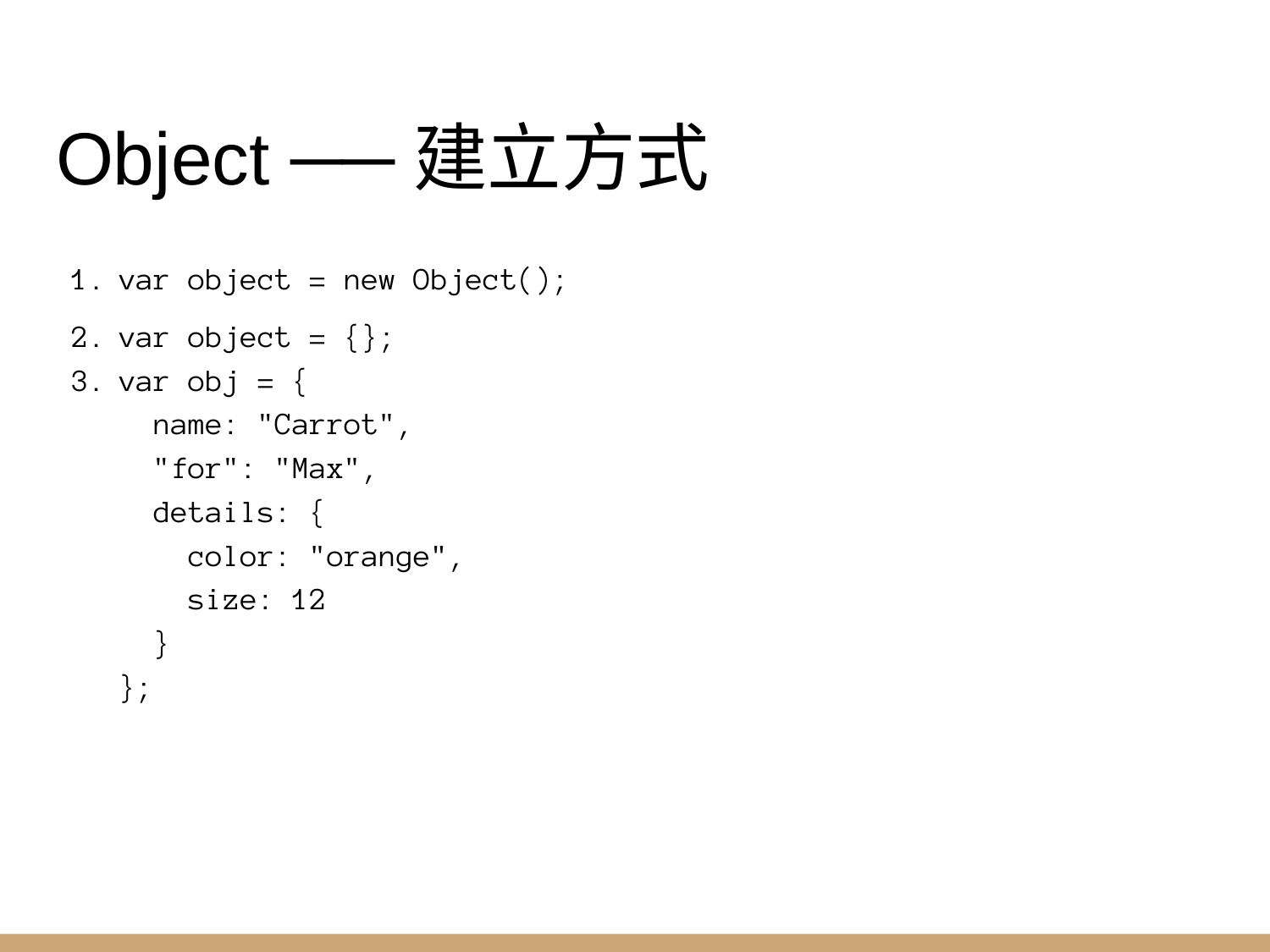

# Object ──建立方式
var object = new Object();
var object = {};
var obj = {
  name: "Carrot",
  "for": "Max",
  details: {
    color: "orange",
    size: 12
  }
};